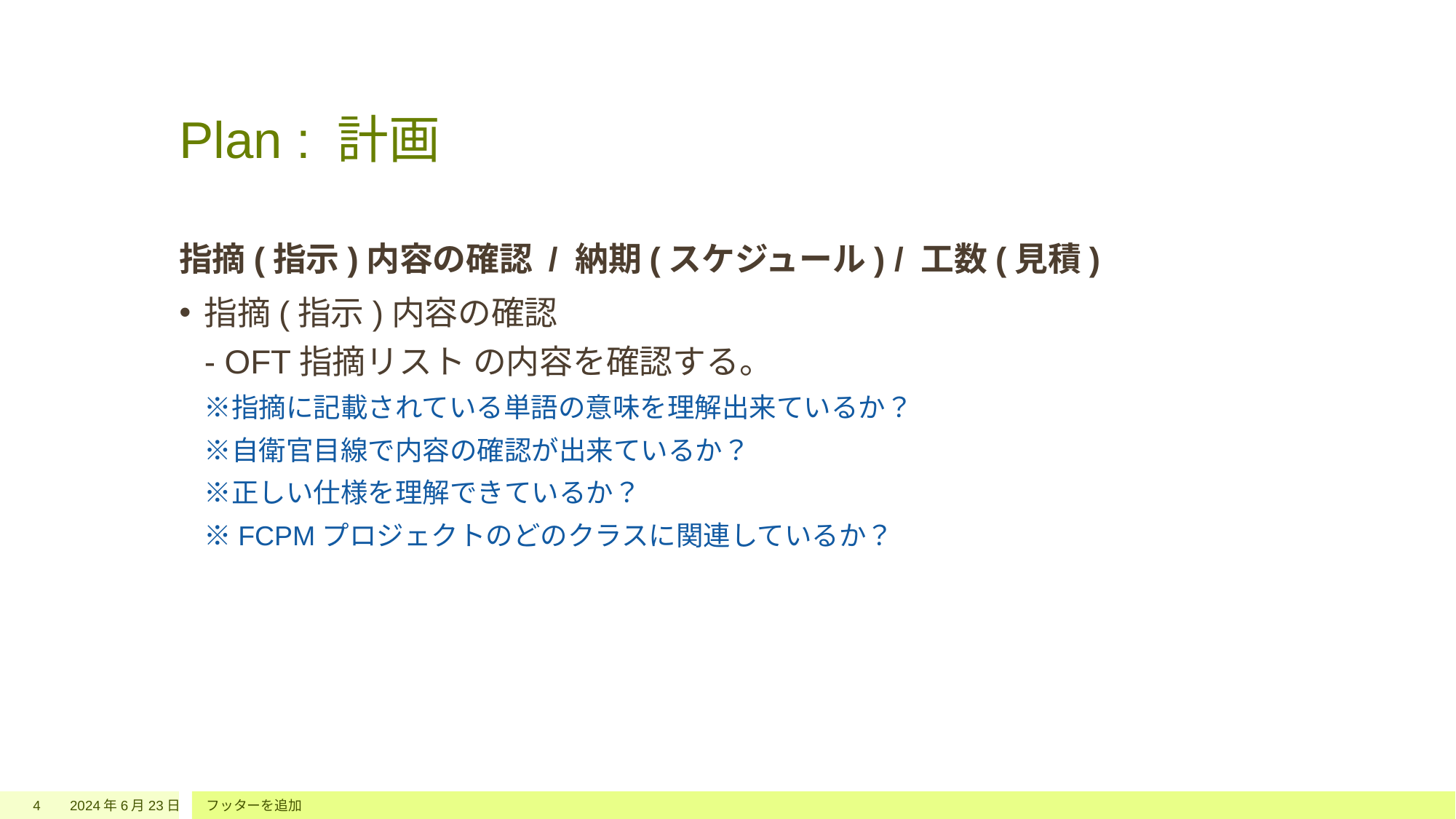

# Plan : 計画
指摘(指示)内容の確認 / 納期(スケジュール) / 工数(見積)
指摘(指示)内容の確認
- OFT指摘リスト の内容を確認する。
※指摘に記載されている単語の意味を理解出来ているか？
※自衛官目線で内容の確認が出来ているか？
※正しい仕様を理解できているか？
※FCPMプロジェクトのどのクラスに関連しているか？

4
2024年6月23日
フッターを追加